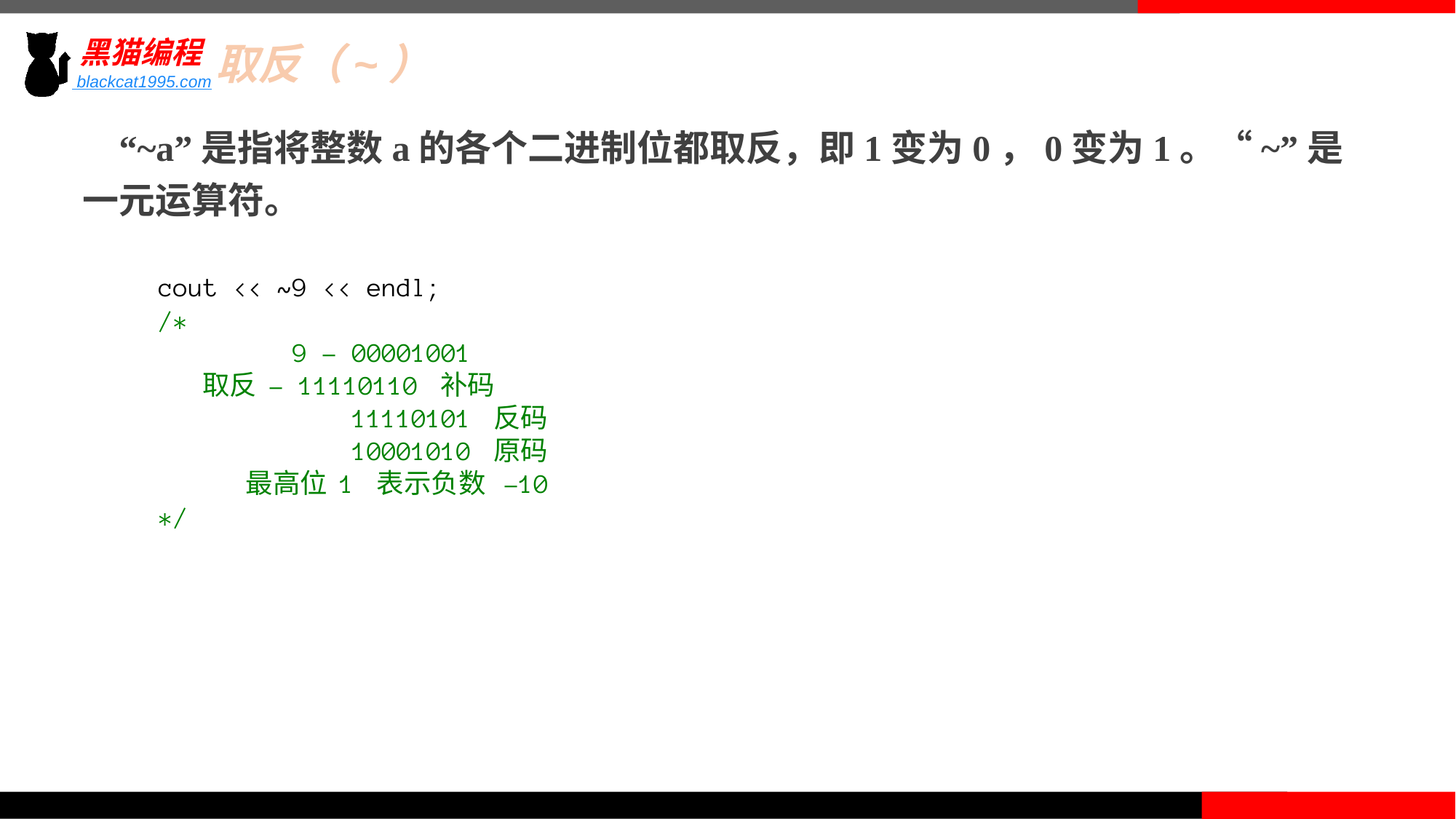

取反（~）
    “~a”是指将整数a的各个二进制位都取反，即1变为0，0变为1。“~”是一元运算符。
cout << ~9 << endl;
/*
         9 - 00001001
      取反 - 11110110 补码
             11110101 反码
             10001010 原码
             最高位 1 表示负数  -10
*/